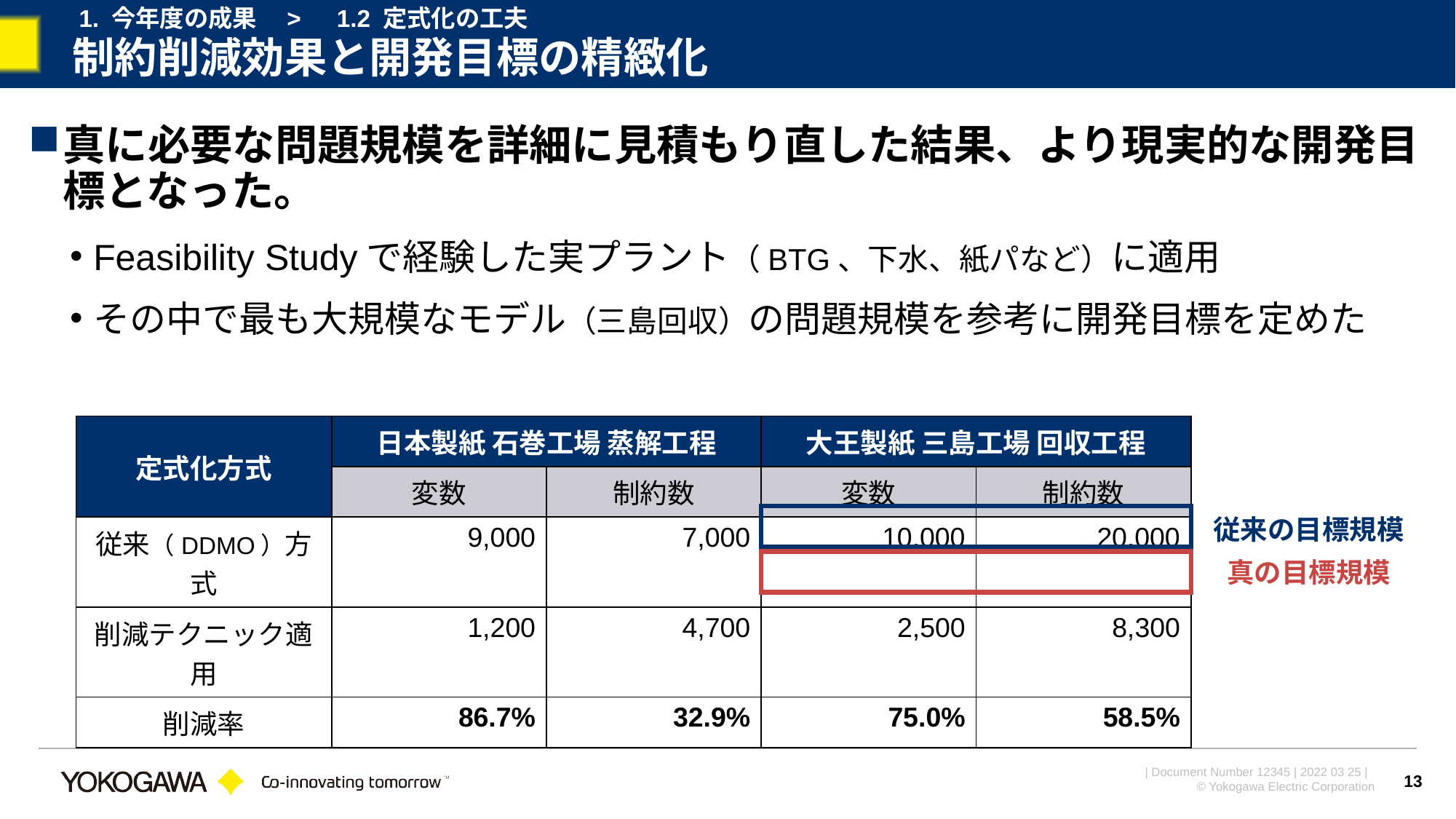

1. 今年度の成果　>　1.2 定式化の工夫
制約削減効果と開発目標の精緻化
真に必要な問題規模を詳細に見積もり直した結果、より現実的な開発目標となった。
Feasibility Studyで経験した実プラント（BTG、下水、紙パなど）に適用
その中で最も大規模なモデル（三島回収）の問題規模を参考に開発目標を定めた
| 定式化方式 | 日本製紙 石巻工場 蒸解工程 |  | 大王製紙 三島工場 回収工程 |  |
| --- | --- | --- | --- | --- |
|  | 変数 | 制約数 | 変数 | 制約数 |
| 従来（DDMO）方式 | 9,000 | 7,000 | 10,000 | 20,000 |
| 削減テクニック適用 | 1,200 | 4,700 | 2,500 | 8,300 |
| 削減率 | 86.7% | 32.9% | 75.0% | 58.5% |

従来の目標規模
真の目標規模

13